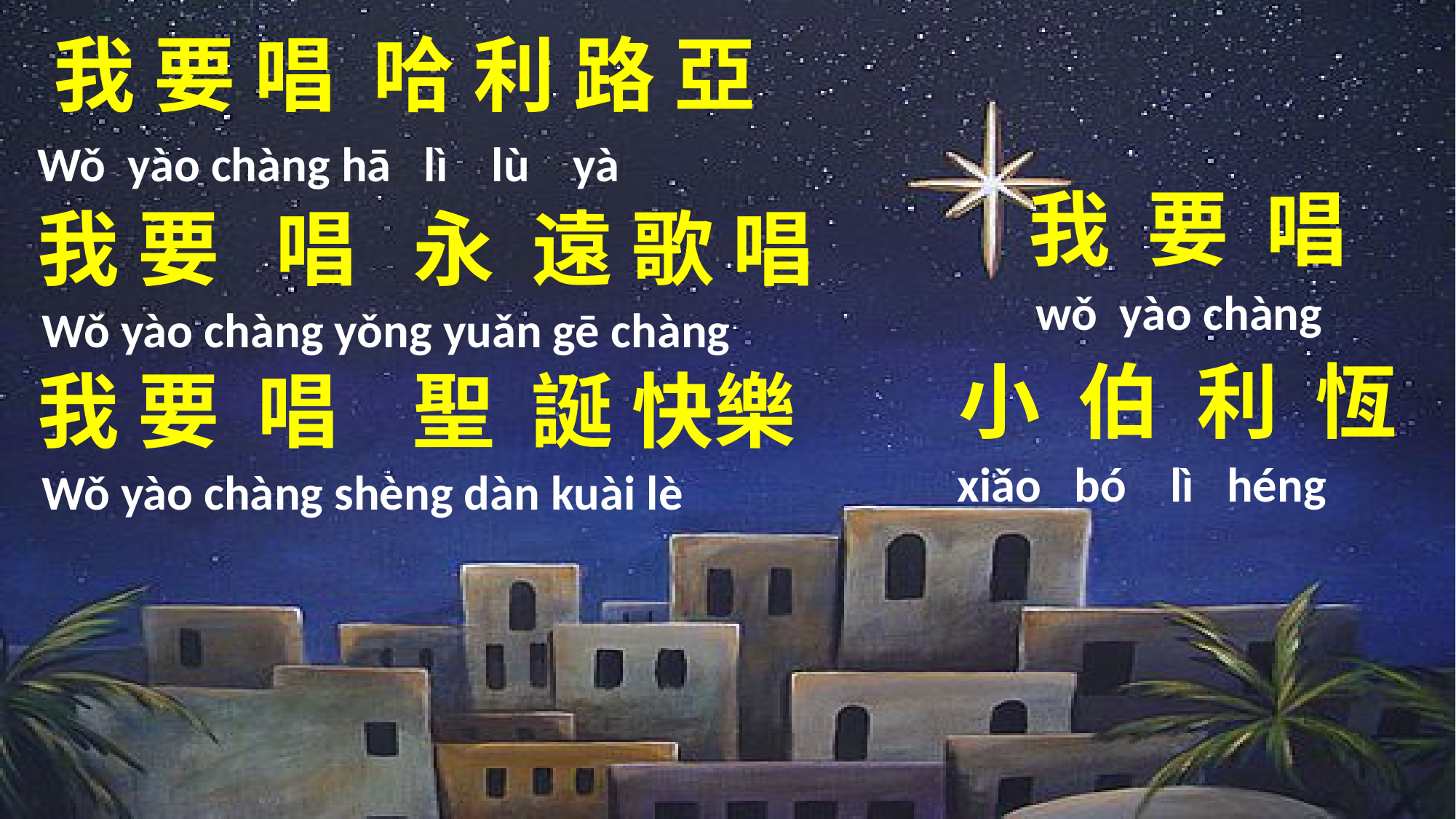

# 我 要 唱  哈 利 路 亞
Wǒ  yào chàng hā   lì    lù    yà
我  要  唱
我 要   唱   永  遠 歌 唱
wǒ  yào chàng
Wǒ yào chàng yǒng yuǎn gē chàng
小  伯  利  恆
我 要  唱    聖  誕 快樂
xiǎo   bó    lì   héng
Wǒ yào chàng shèng dàn kuài lè